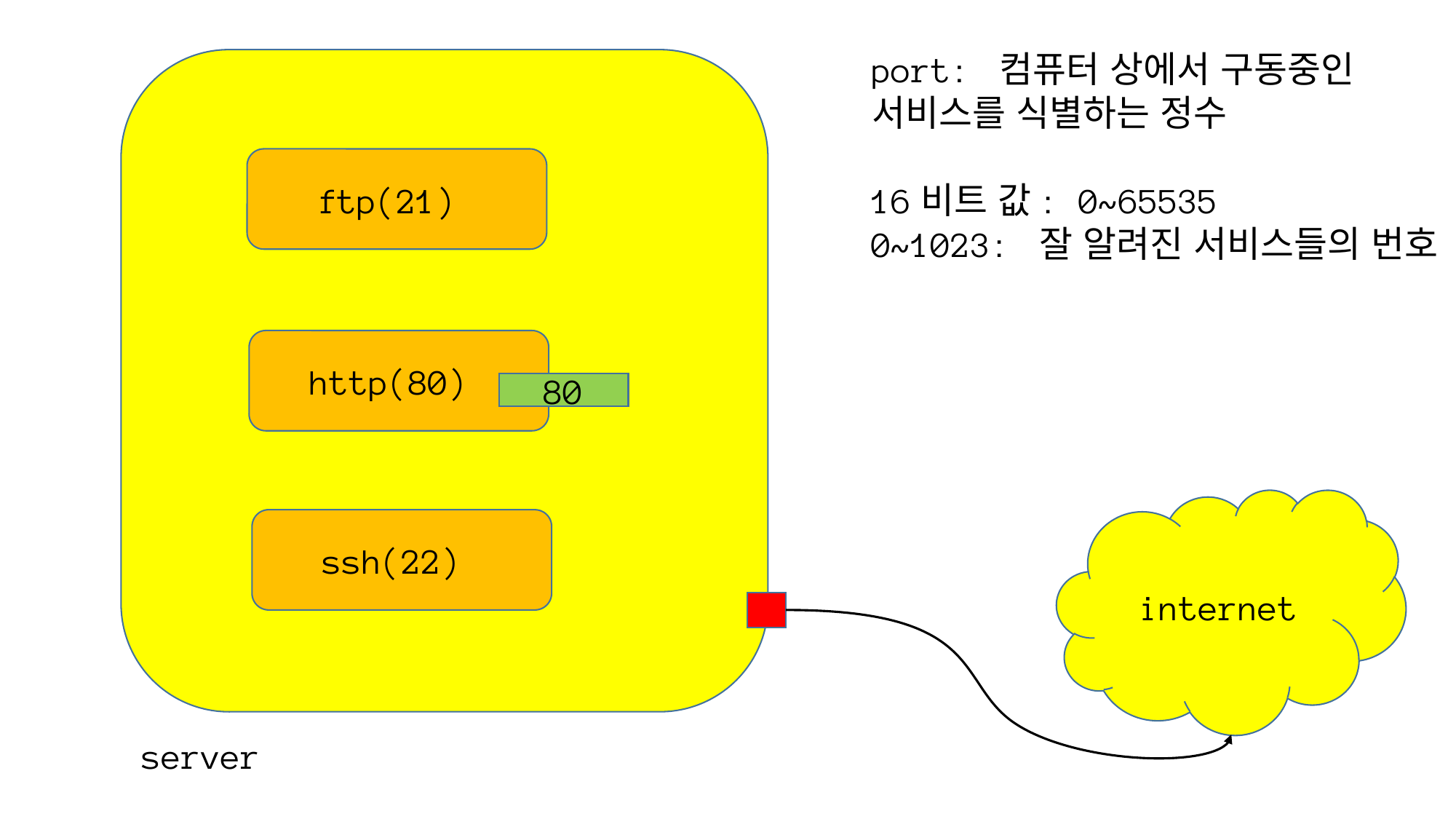

port: 컴퓨터 상에서 구동중인
서비스를 식별하는 정수

16비트 값: 0~65535
0~1023: 잘 알려진 서비스들의 번호

ftp(21)
http(80)
80
internet
ssh(22)

server